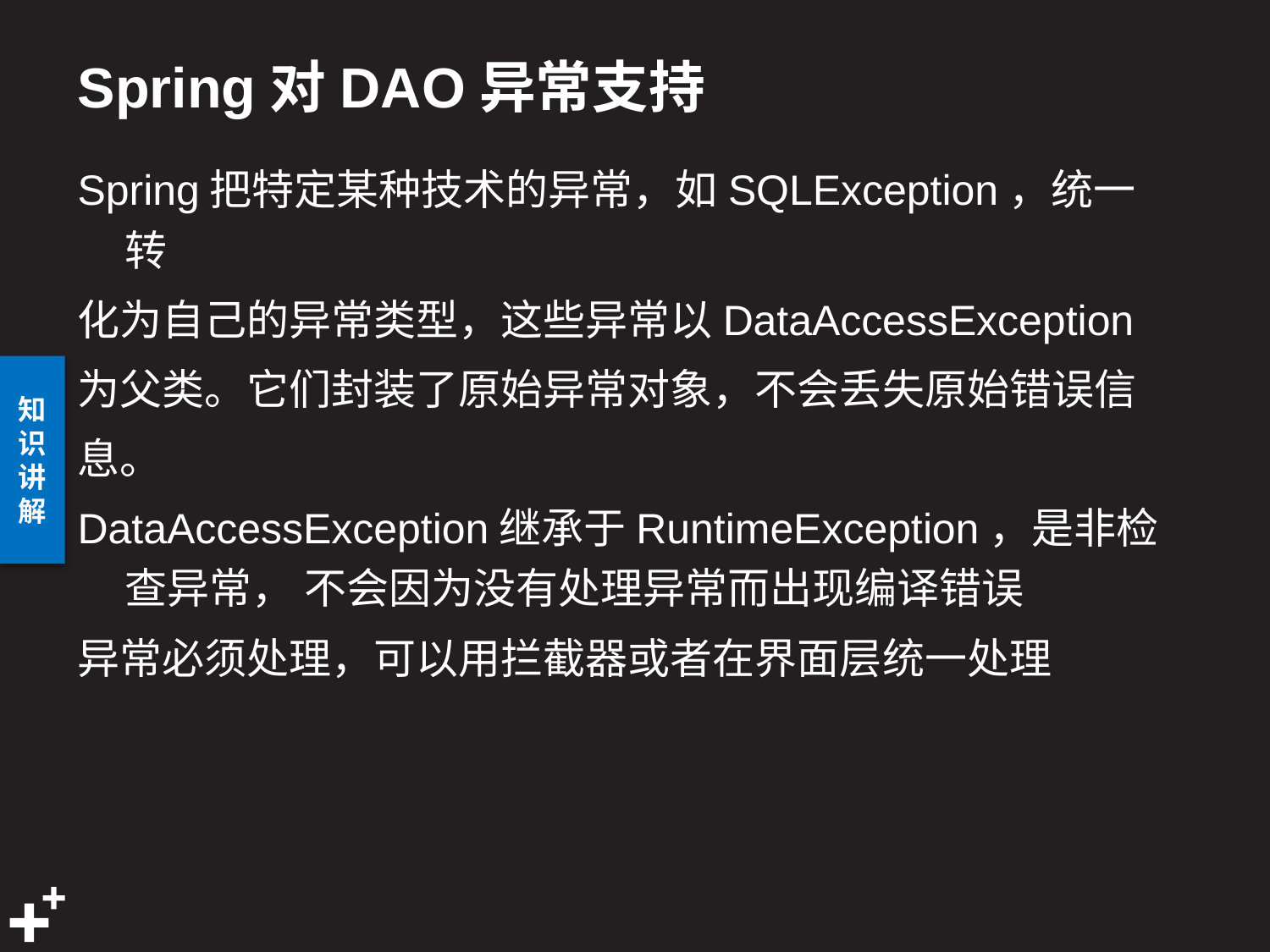

# Spring对DAO异常支持
Spring把特定某种技术的异常，如SQLException，统一转
化为自己的异常类型，这些异常以DataAccessException
为父类。它们封装了原始异常对象，不会丢失原始错误信
息。
DataAccessException继承于RuntimeException，是非检查异常， 不会因为没有处理异常而出现编译错误
异常必须处理，可以用拦截器或者在界面层统一处理